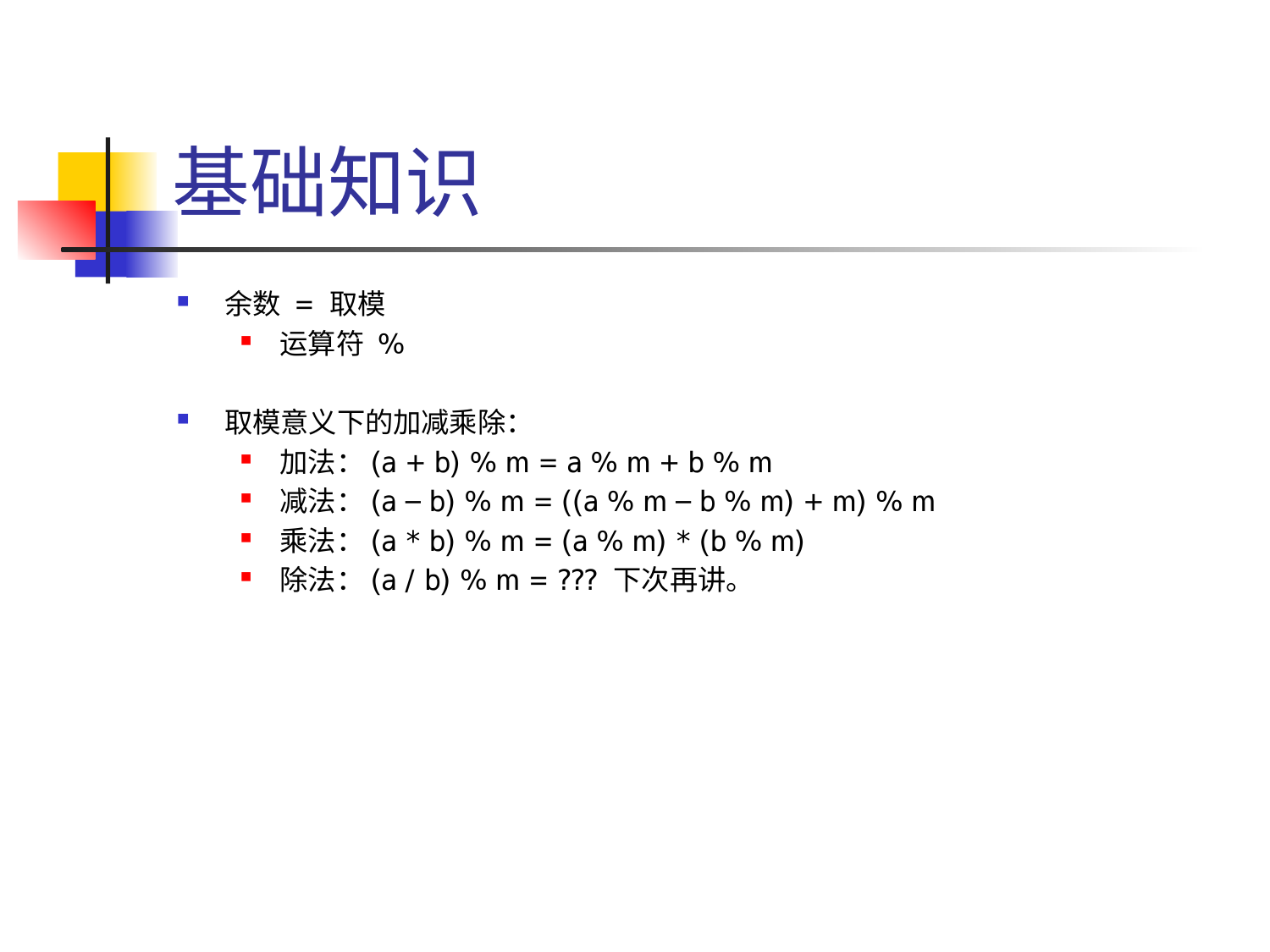

# 基础知识
余数 = 取模
运算符 %

取模意义下的加减乘除：
加法：(a + b) % m = a % m + b % m
减法：(a – b) % m = ((a % m – b % m) + m) % m
乘法：(a * b) % m = (a % m) * (b % m)
除法：(a / b) % m = ??? 下次再讲。